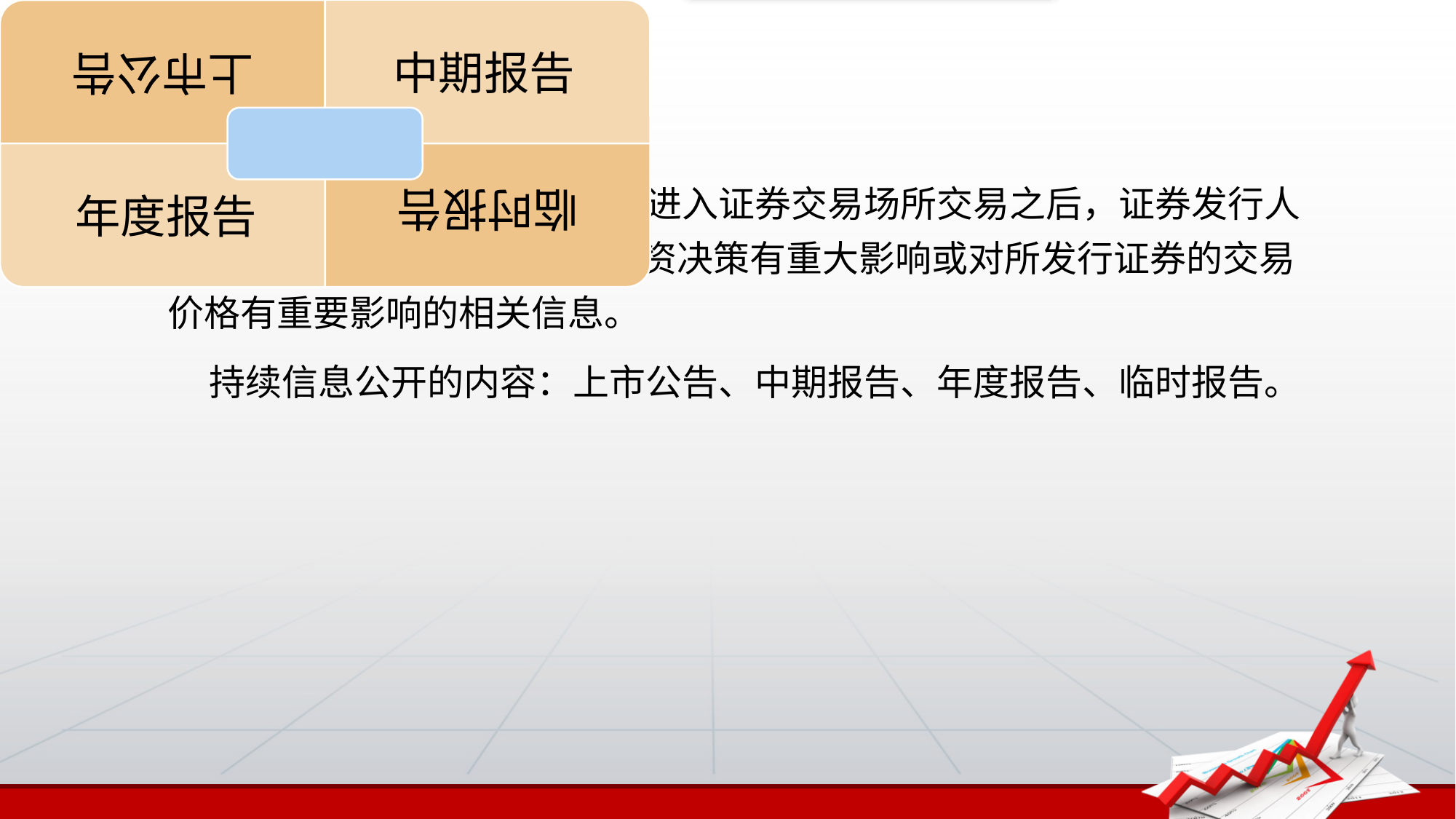

三、持续信息公开
    持续信息公开，是指证券在进入证券交易场所交易之后，证券发行人依法向公众披露对投资者的投资决策有重大影响或对所发行证券的交易价格有重要影响的相关信息。
    持续信息公开的内容：上市公告、中期报告、年度报告、临时报告。
上市公告
中期报告
年度报告
临时报告